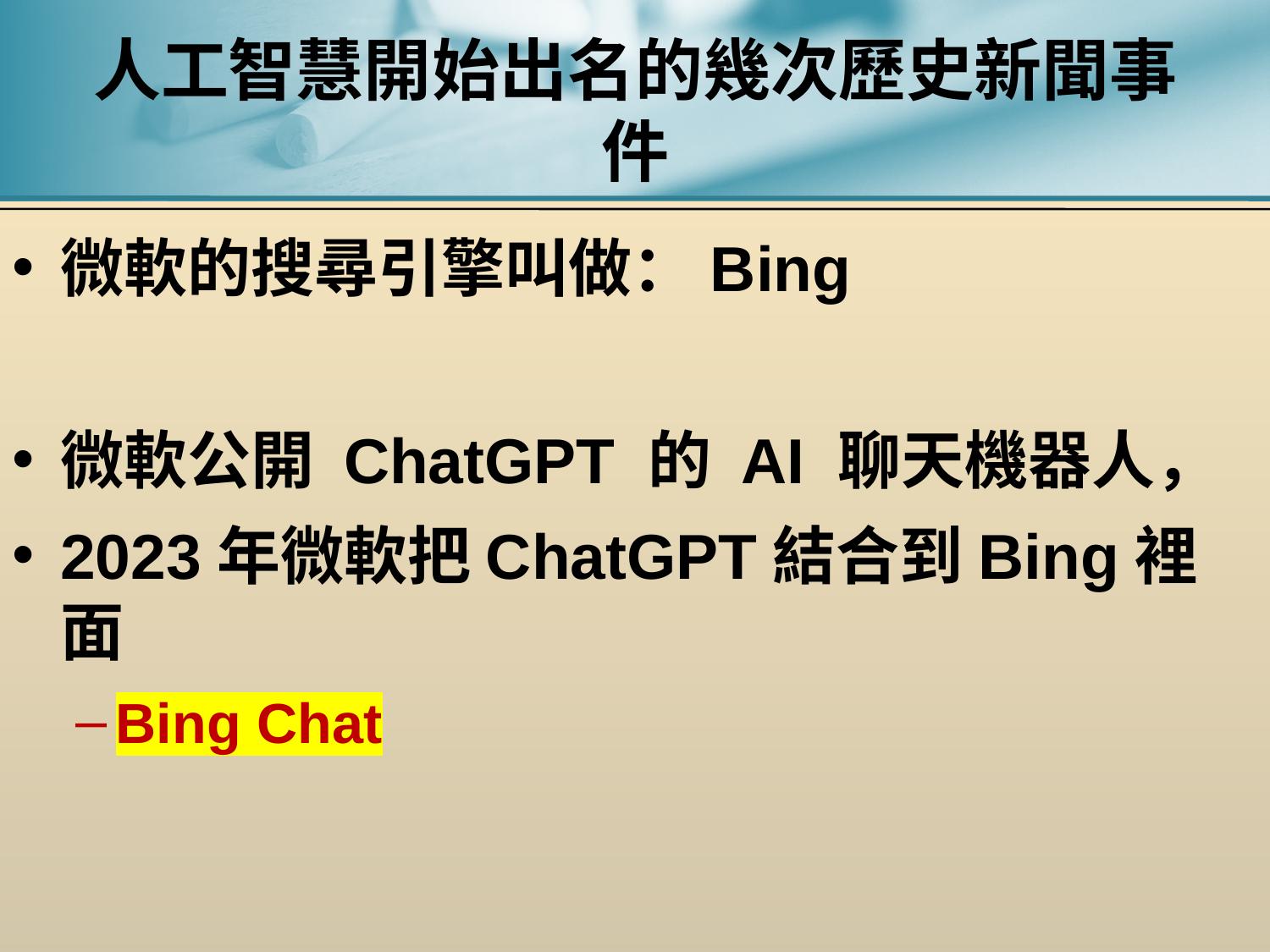

# 人工智慧開始出名的幾次歷史新聞事件
微軟的搜尋引擎叫做：Bing

微軟公開 ChatGPT 的 AI 聊天機器人，
2023年微軟把ChatGPT結合到Bing裡面
Bing Chat